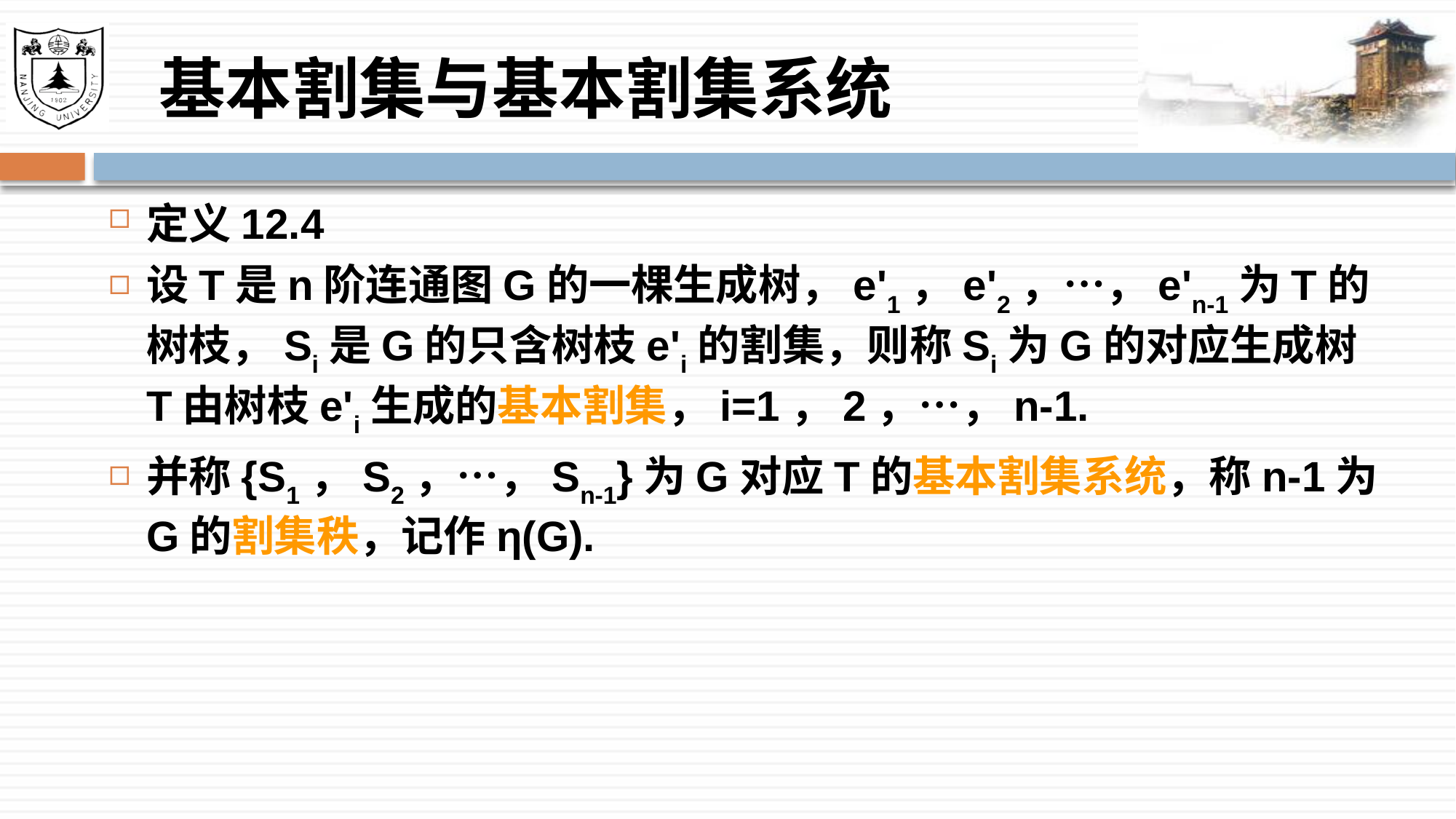

# 基本割集与基本割集系统
定义12.4
设T是n阶连通图G的一棵生成树，e'1，e'2，…，e'n-1为T的树枝，Si是G的只含树枝e'i的割集，则称Si为G的对应生成树T由树枝e'i生成的基本割集，i=1，2，…，n-1.
并称{S1，S2，…，Sn-1}为G对应T的基本割集系统，称n-1为G的割集秩，记作η(G).